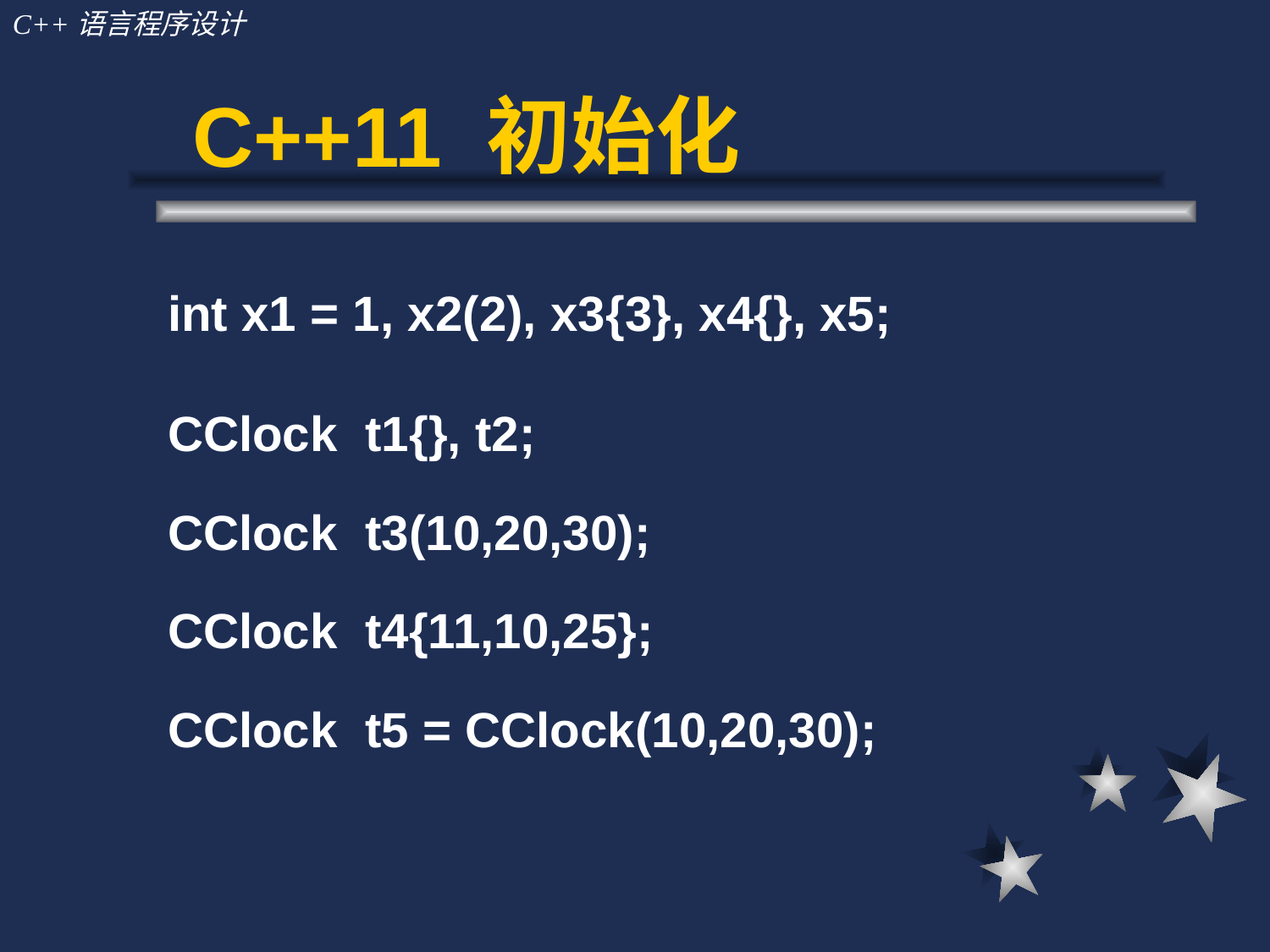

# C++11 初始化
int x1 = 1, x2(2), x3{3}, x4{}, x5;
CClock  t1{}, t2;
CClock  t3(10,20,30);
CClock  t4{11,10,25};
CClock  t5 = CClock(10,20,30);